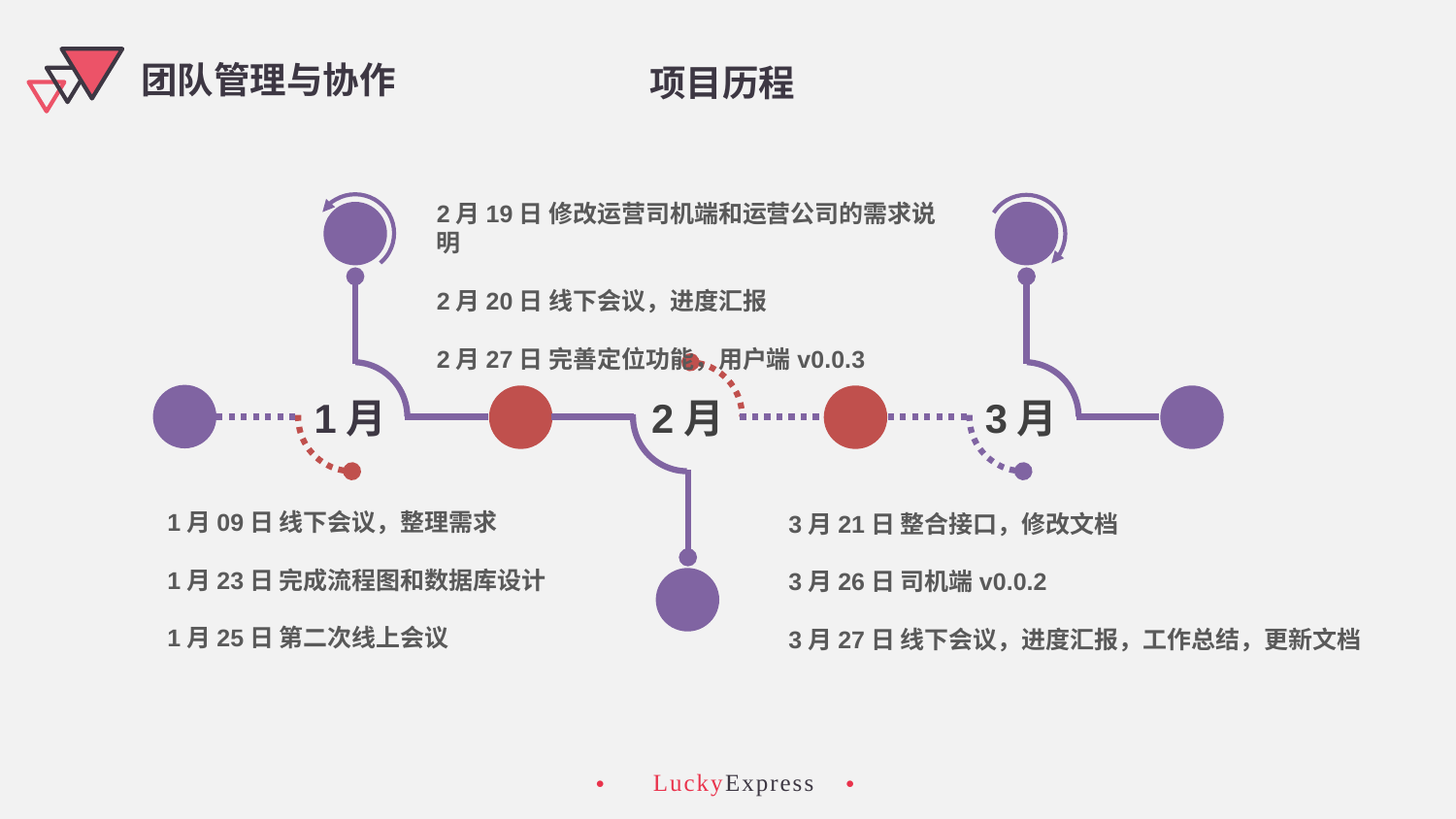

团队管理与协作

# 项目历程

2月19日 修改运营司机端和运营公司的需求说明

2月20日 线下会议，进度汇报

2月27日 完善定位功能，用户端v0.0.3

1月
2月
3月

1月09日 线下会议，整理需求

1月23日 完成流程图和数据库设计

1月25日 第二次线上会议

3月21日 整合接口，修改文档

3月26日 司机端v0.0.2

3月27日 线下会议，进度汇报，工作总结，更新文档